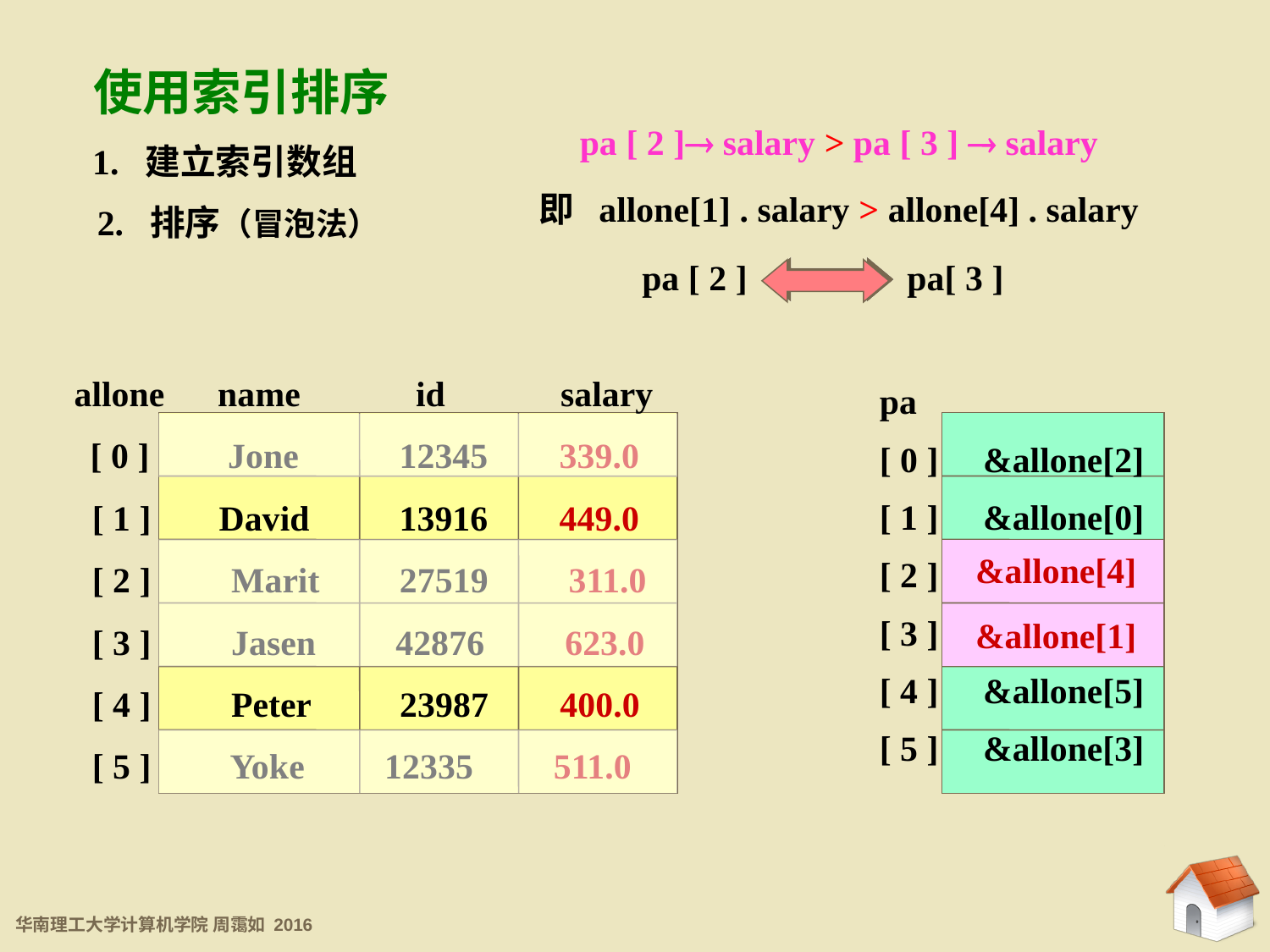

5.2  结构数组
使用索引排序
pa [ 2 ]→ salary > pa [ 3 ] → salary
即  allone[1] . salary > allone[4] . salary
1.  建立索引数组
2.  排序（冒泡法）
pa [ 2 ]
pa[ 3 ]

allone      name             id             salary
  [ 0 ] 	   Jone 	        12345        339.0
  [ 1 ] 	  David 	        13916        449.0
  [ 2 ]         Marit         27519         311.0
  [ 3 ]         Jasen         42876         623.0
  [ 4 ]         Peter          23987        400.0
  [ 5 ]         Yoke         12335         511.0

pa
[ 0 ]     &allone[2]
[ 1 ]     &allone[0]
[ 2 ]
[ 3 ]
[ 4 ]     &allone[5]
[ 5 ]     &allone[3]

&allone[4]
&allone[1]